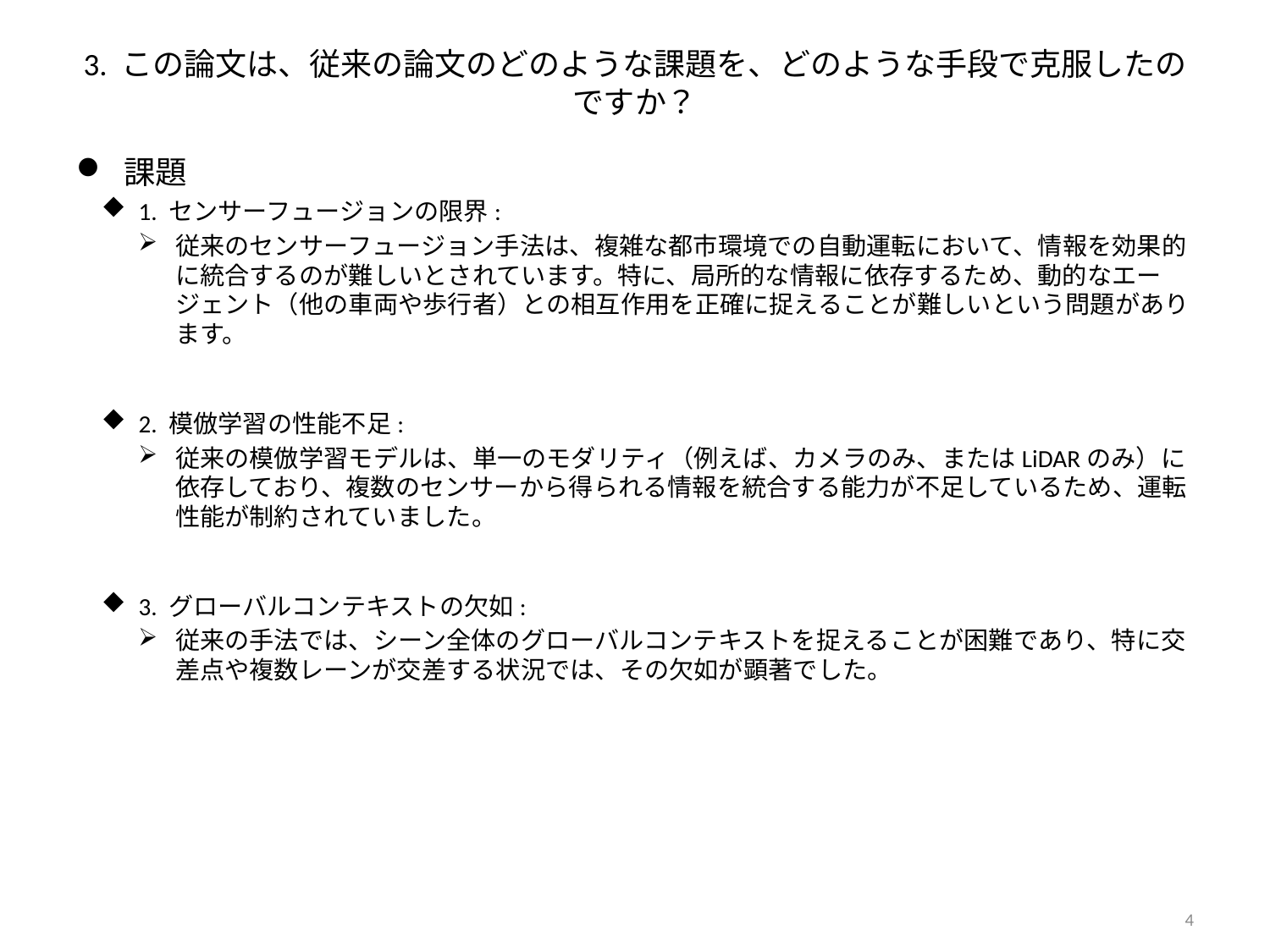

# 3. この論文は、従来の論文のどのような課題を、どのような手段で克服したのですか？
課題
1. センサーフュージョンの限界:
従来のセンサーフュージョン手法は、複雑な都市環境での自動運転において、情報を効果的に統合するのが難しいとされています。特に、局所的な情報に依存するため、動的なエージェント（他の車両や歩行者）との相互作用を正確に捉えることが難しいという問題があります。

2. 模倣学習の性能不足:
従来の模倣学習モデルは、単一のモダリティ（例えば、カメラのみ、またはLiDARのみ）に依存しており、複数のセンサーから得られる情報を統合する能力が不足しているため、運転性能が制約されていました。

3. グローバルコンテキストの欠如:
従来の手法では、シーン全体のグローバルコンテキストを捉えることが困難であり、特に交差点や複数レーンが交差する状況では、その欠如が顕著でした。
4